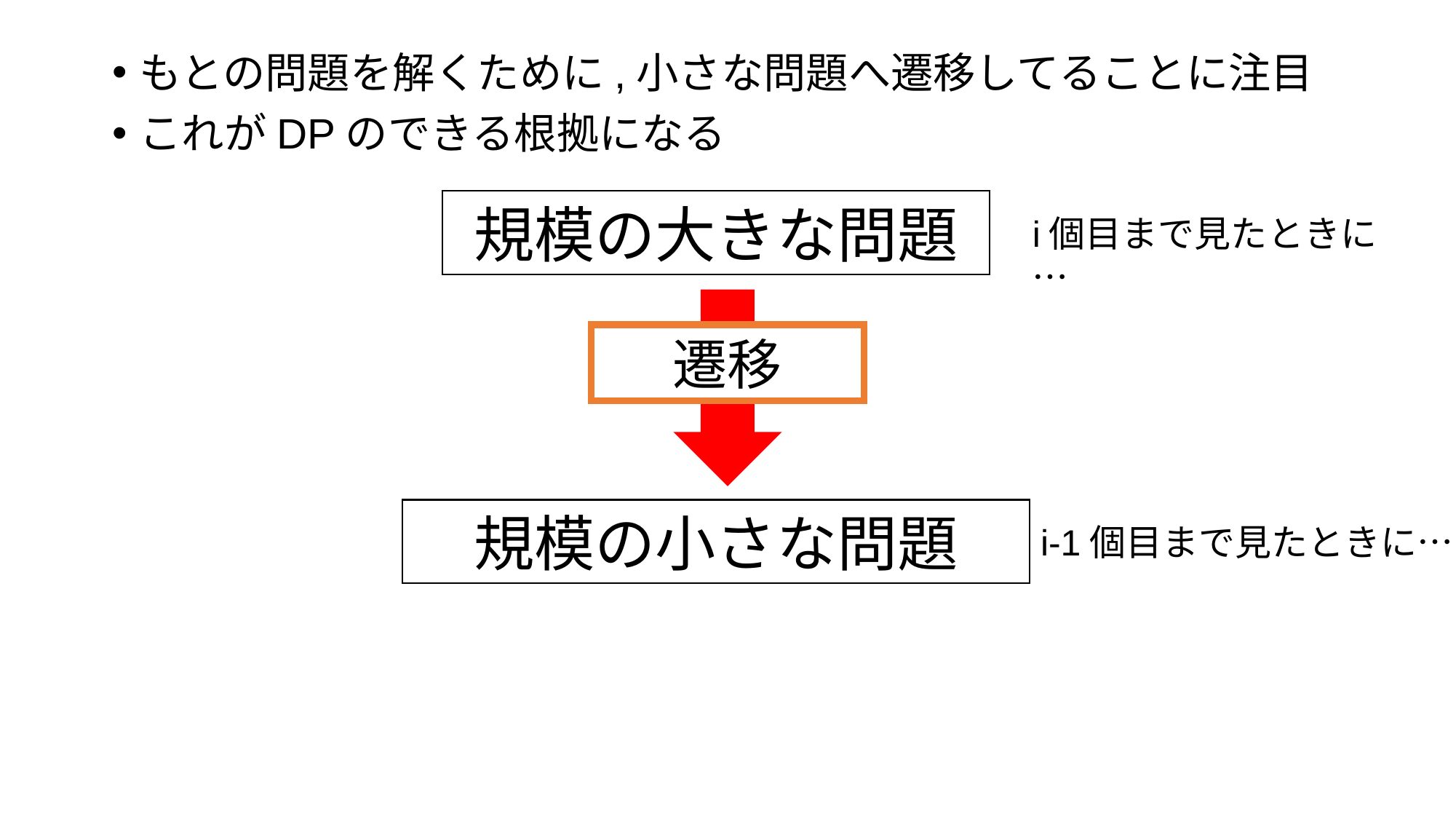

もとの問題を解くために,小さな問題へ遷移してることに注目
これがDPのできる根拠になる
規模の大きな問題
i個目まで見たときに…

遷移
規模の小さな問題
i-1個目まで見たときに…